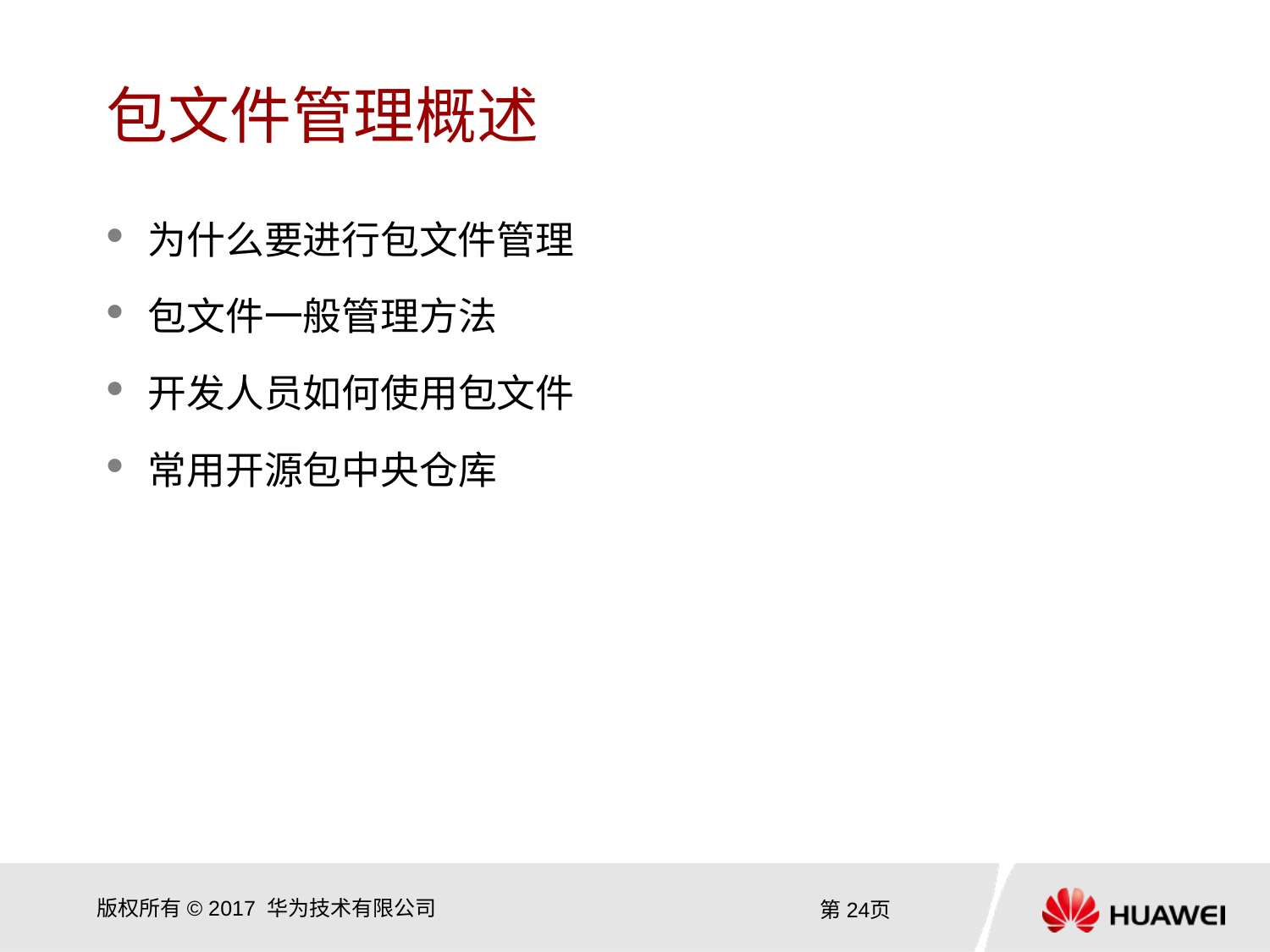

# 包文件管理概述
为什么要进行包文件管理
包文件一般管理方法
开发人员如何使用包文件
常用开源包中央仓库